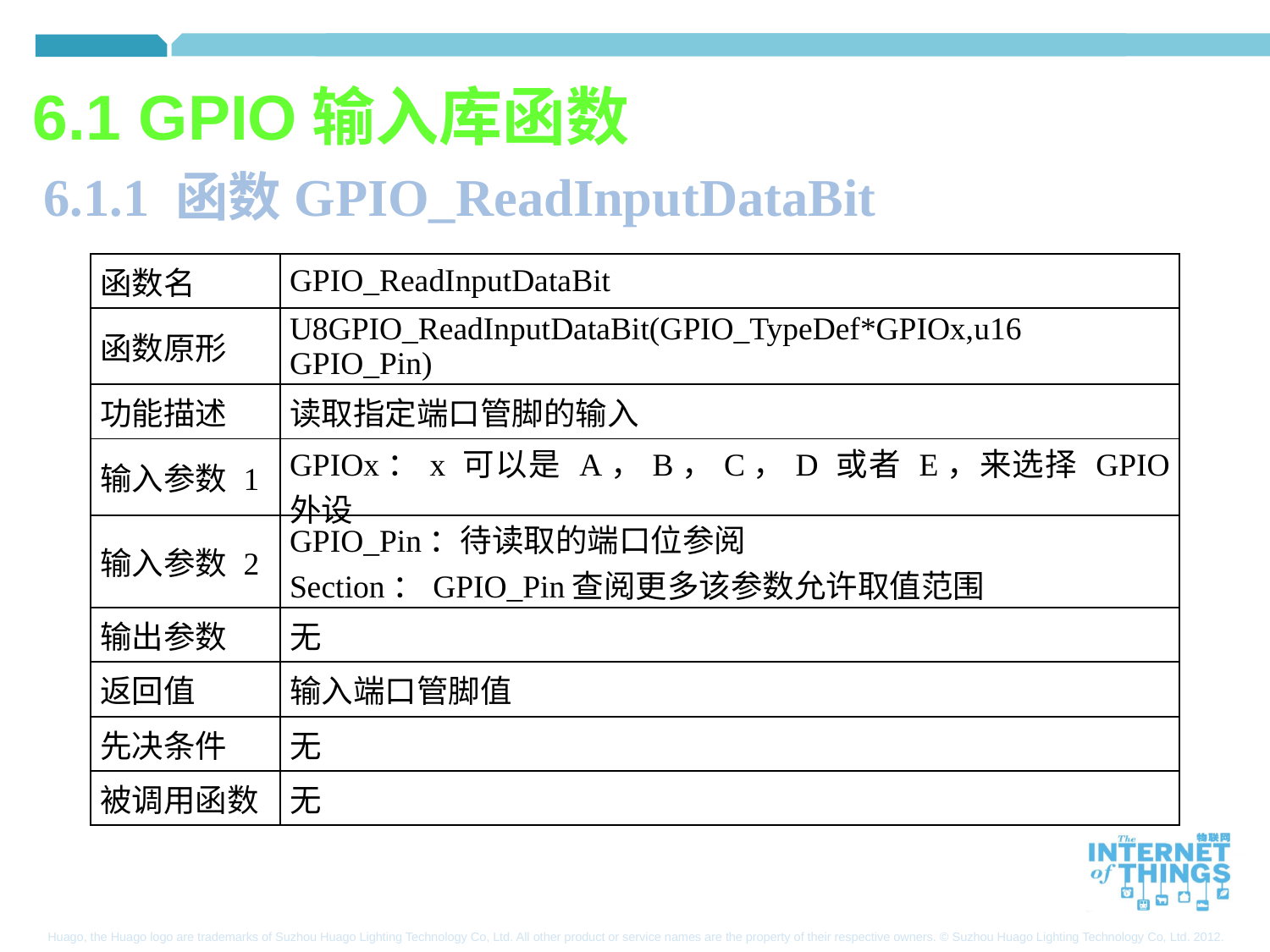

6.1 GPIO输入库函数
6.1.1 函数GPIO_ReadInputDataBit
| 函数名 | GPIO\_ReadInputDataBit |
| --- | --- |
| 函数原形 | U8GPIO\_ReadInputDataBit(GPIO\_TypeDef\*GPIOx,u16 GPIO\_Pin) |
| 功能描述 | 读取指定端口管脚的输入 |
| 输入参数 1 | GPIOx：x 可以是 A，B，C，D 或者 E，来选择 GPIO 外设 |
| 输入参数 2 | GPIO\_Pin：待读取的端口位参阅 Section：GPIO\_Pin查阅更多该参数允许取值范围 |
| 输出参数 | 无 |
| 返回值 | 输入端口管脚值 |
| 先决条件 | 无 |
| 被调用函数 | 无 |